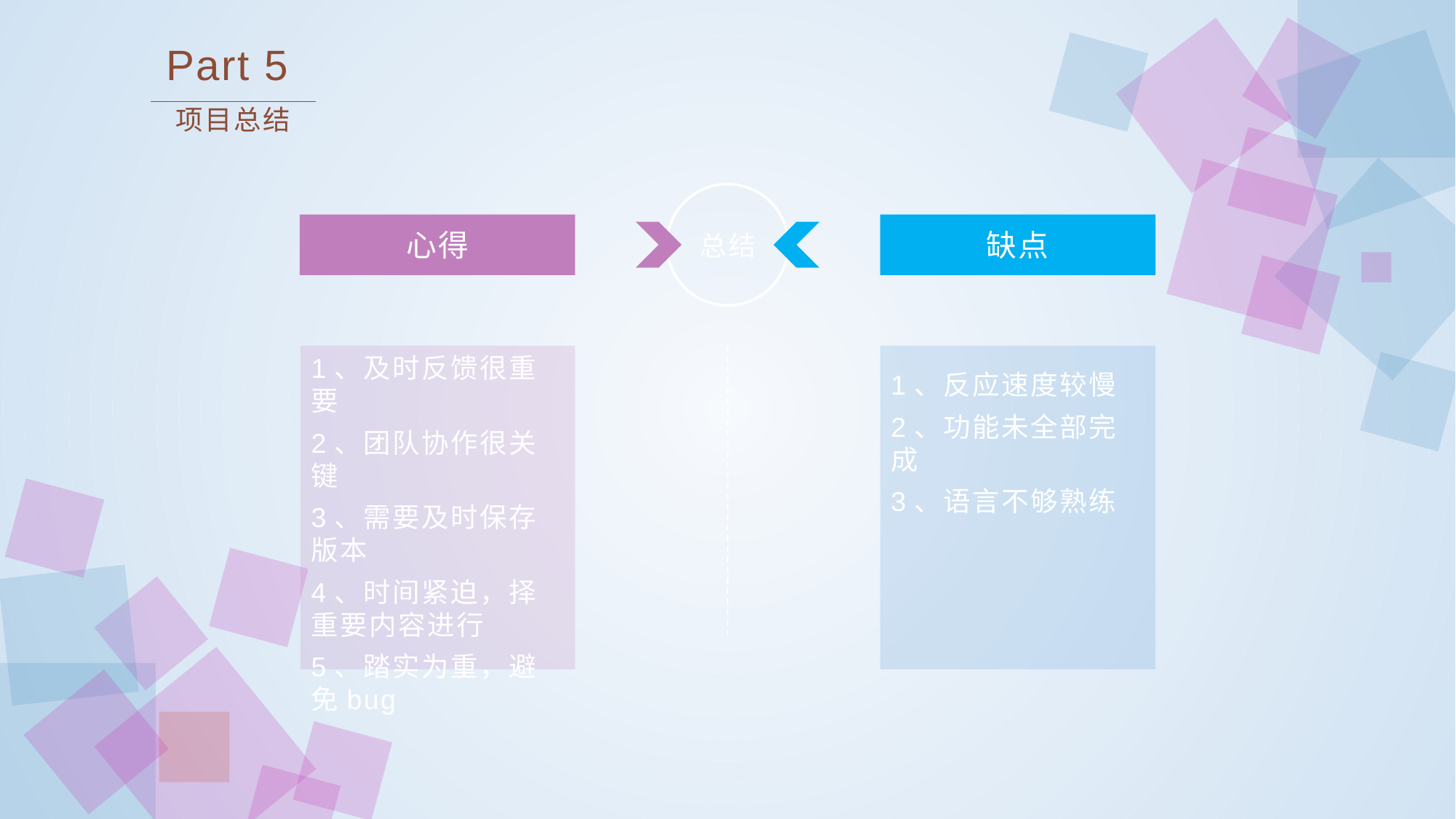

Part 5
项目总结
总结
心得
缺点

1、及时反馈很重要
2、团队协作很关键
3、需要及时保存版本
4、时间紧迫，择重要内容进行
5、踏实为重，避免bug

1、反应速度较慢
2、功能未全部完成
3、语言不够熟练